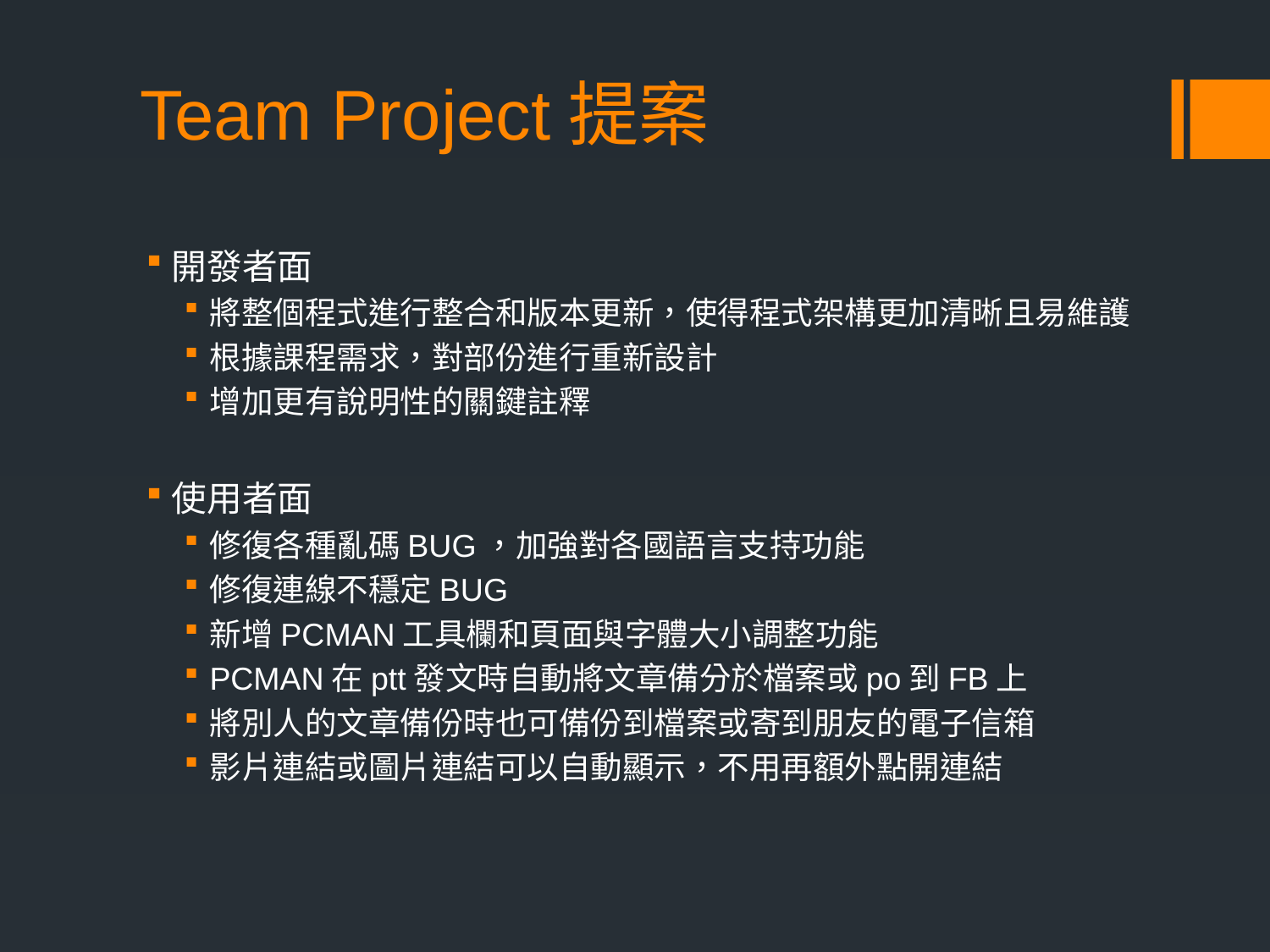

# Team Project提案
開發者面
將整個程式進行整合和版本更新，使得程式架構更加清晰且易維護
根據課程需求，對部份進行重新設計
增加更有說明性的關鍵註釋

使用者面
修復各種亂碼BUG，加強對各國語言支持功能
修復連線不穩定BUG
新增PCMAN工具欄和頁面與字體大小調整功能
PCMAN在ptt發文時自動將文章備分於檔案或po到FB上
將別人的文章備份時也可備份到檔案或寄到朋友的電子信箱
影片連結或圖片連結可以自動顯示，不用再額外點開連結